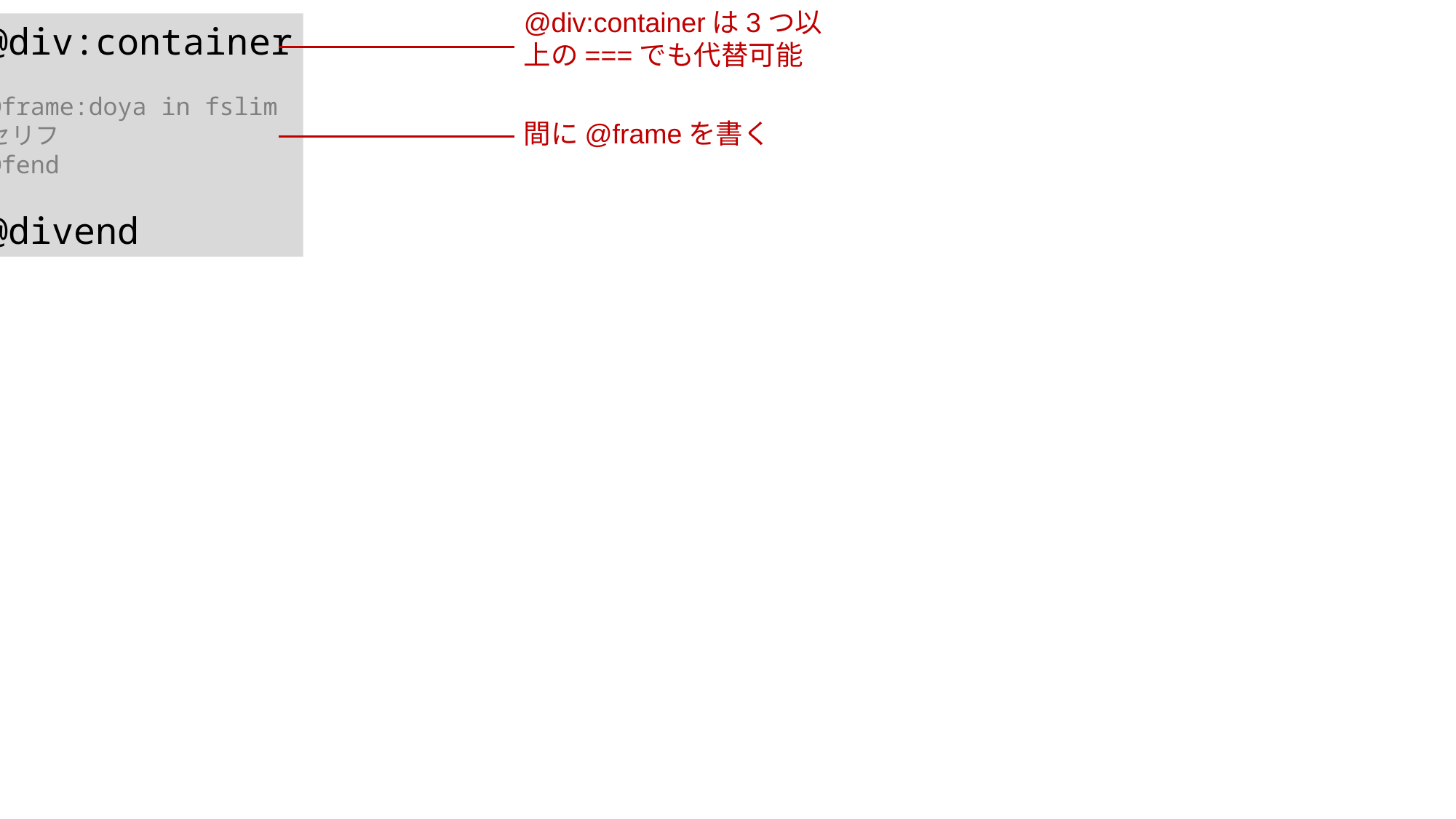

@div:containerは3つ以上の===でも代替可能
@div:container

@frame:doya in fslim
セリフ
@fend

@divend
間に@frameを書く